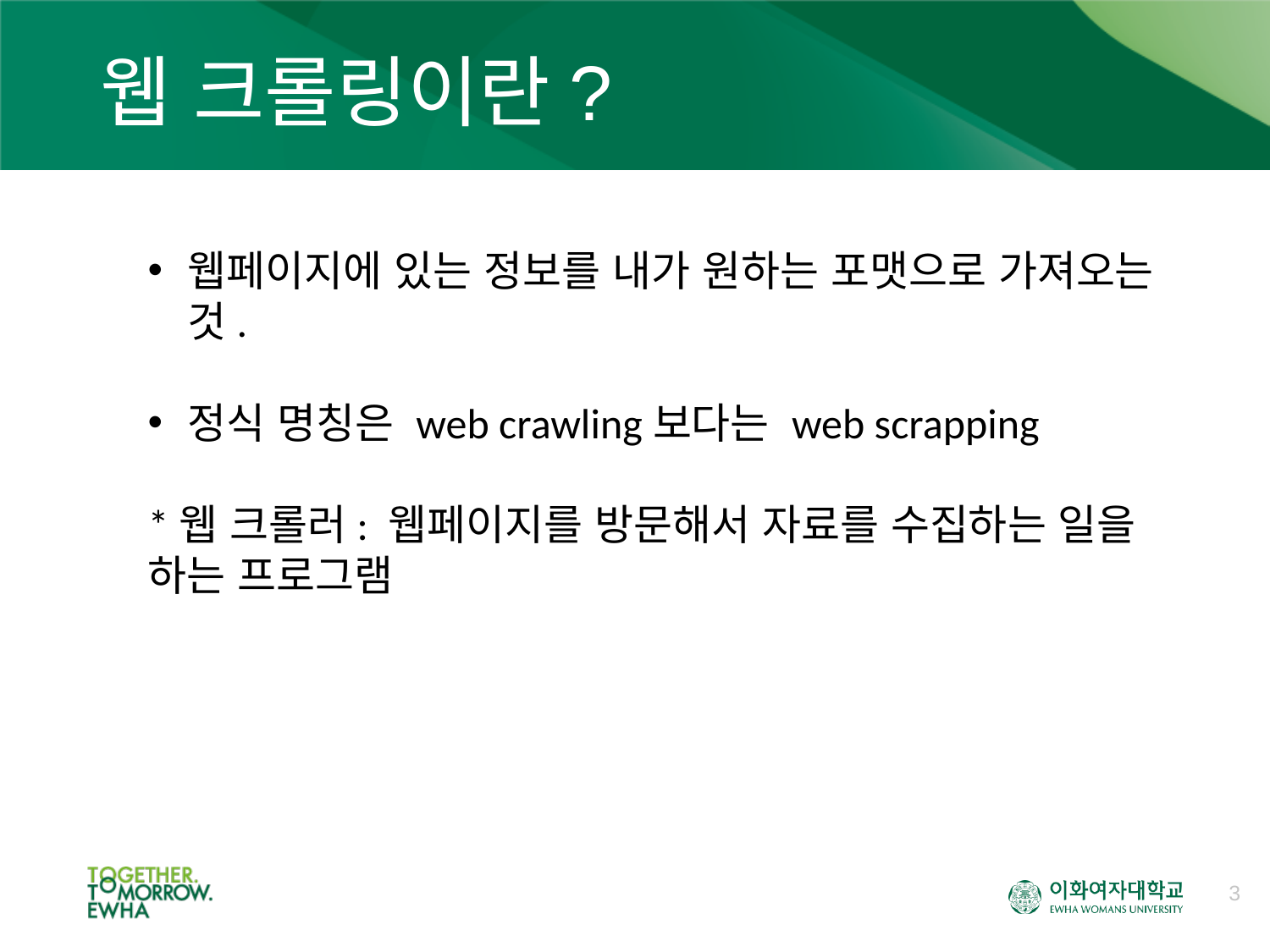

# 웹 크롤링이란?
웹페이지에 있는 정보를 내가 원하는 포맷으로 가져오는 것.

정식 명칭은 web crawling보다는 web scrapping

*웹 크롤러: 웹페이지를 방문해서 자료를 수집하는 일을 하는 프로그램

3